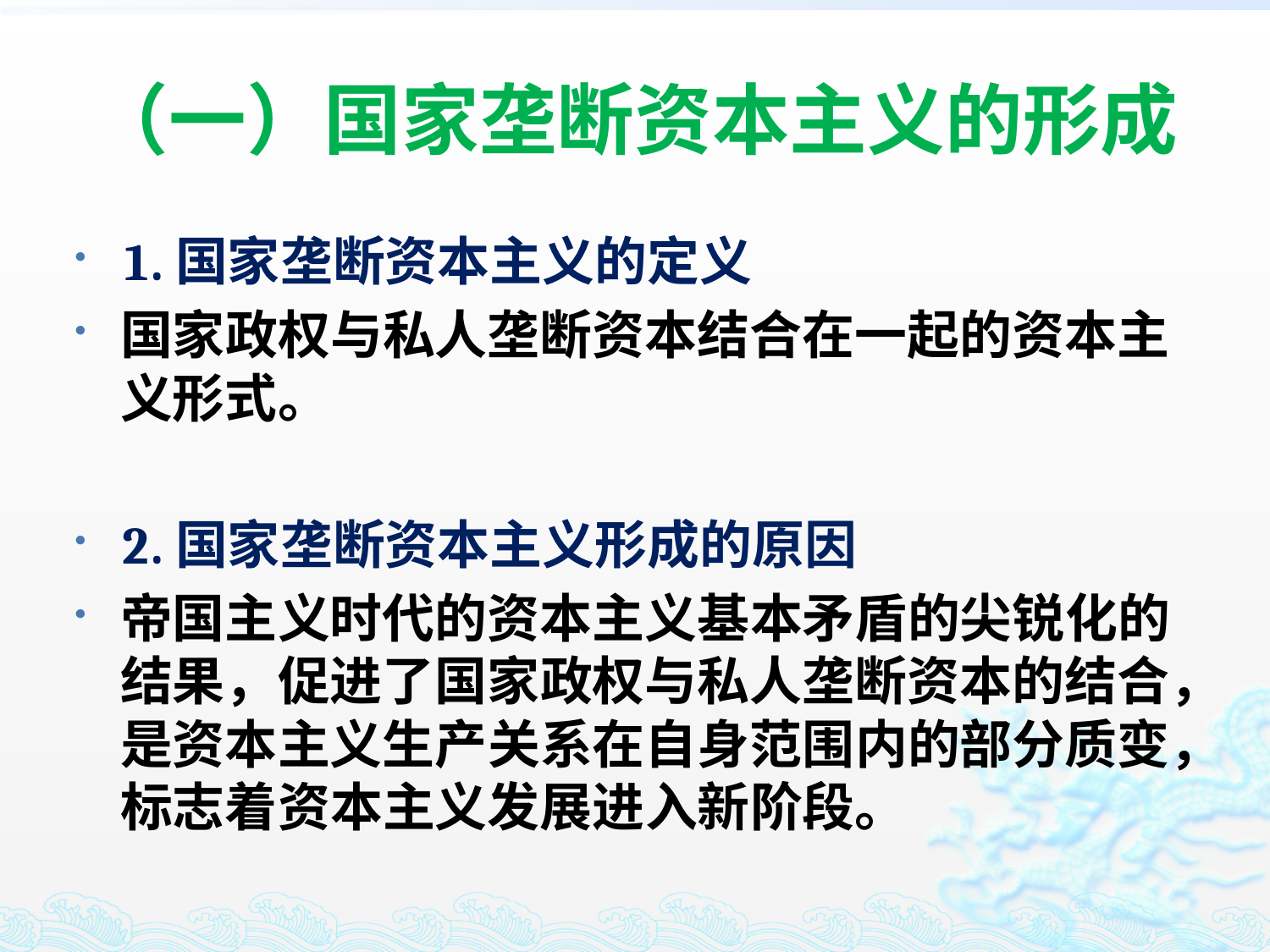

# （一）国家垄断资本主义的形成
1.国家垄断资本主义的定义
国家政权与私人垄断资本结合在一起的资本主义形式。

2.国家垄断资本主义形成的原因
帝国主义时代的资本主义基本矛盾的尖锐化的结果，促进了国家政权与私人垄断资本的结合，是资本主义生产关系在自身范围内的部分质变，标志着资本主义发展进入新阶段。